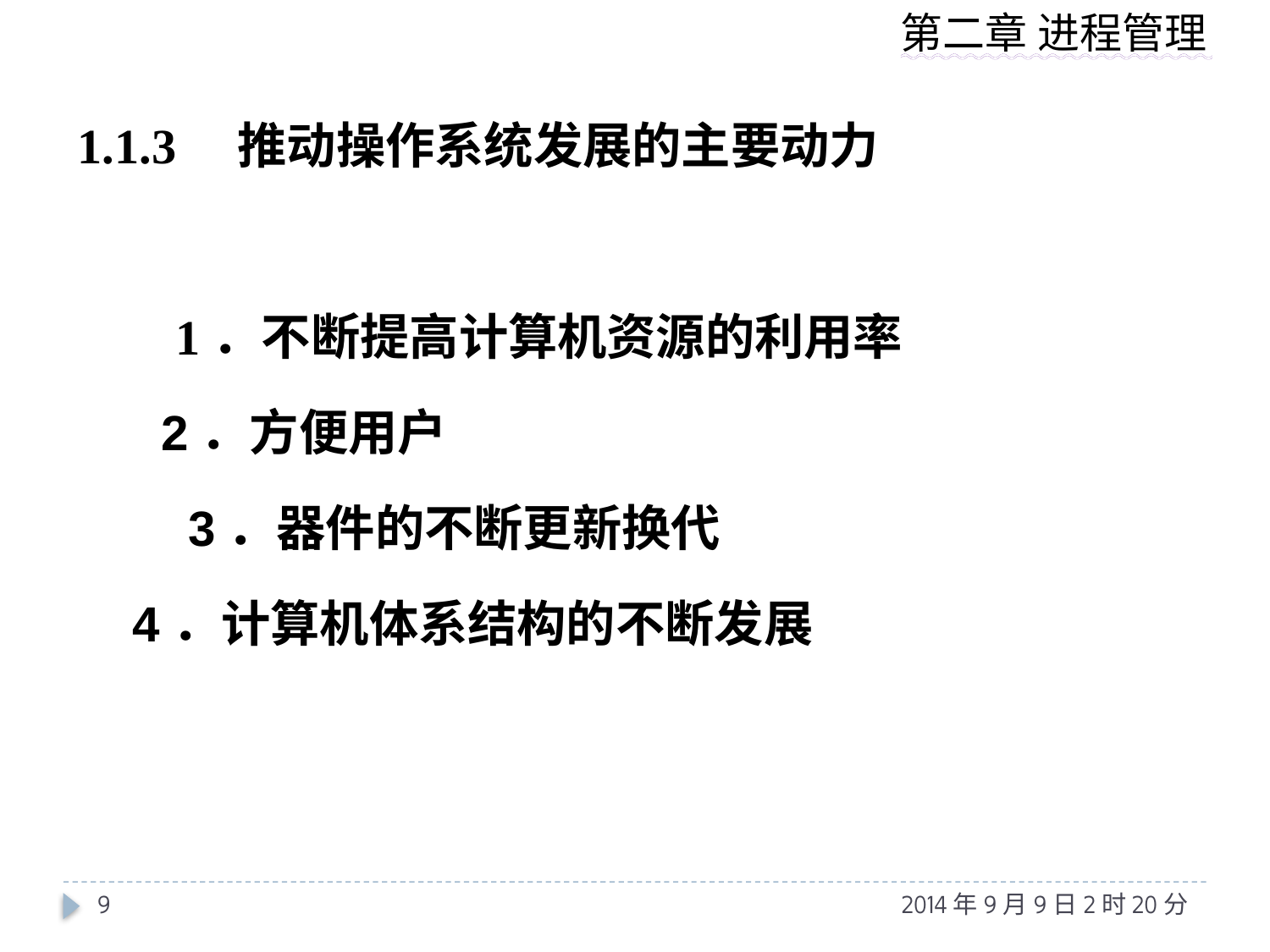

1.1.3　推动操作系统发展的主要动力

        1．不断提高计算机资源的利用率
　  2．方便用户
　　3．器件的不断更新换代
    4．计算机体系结构的不断发展

9
2014年9月9日2时20分